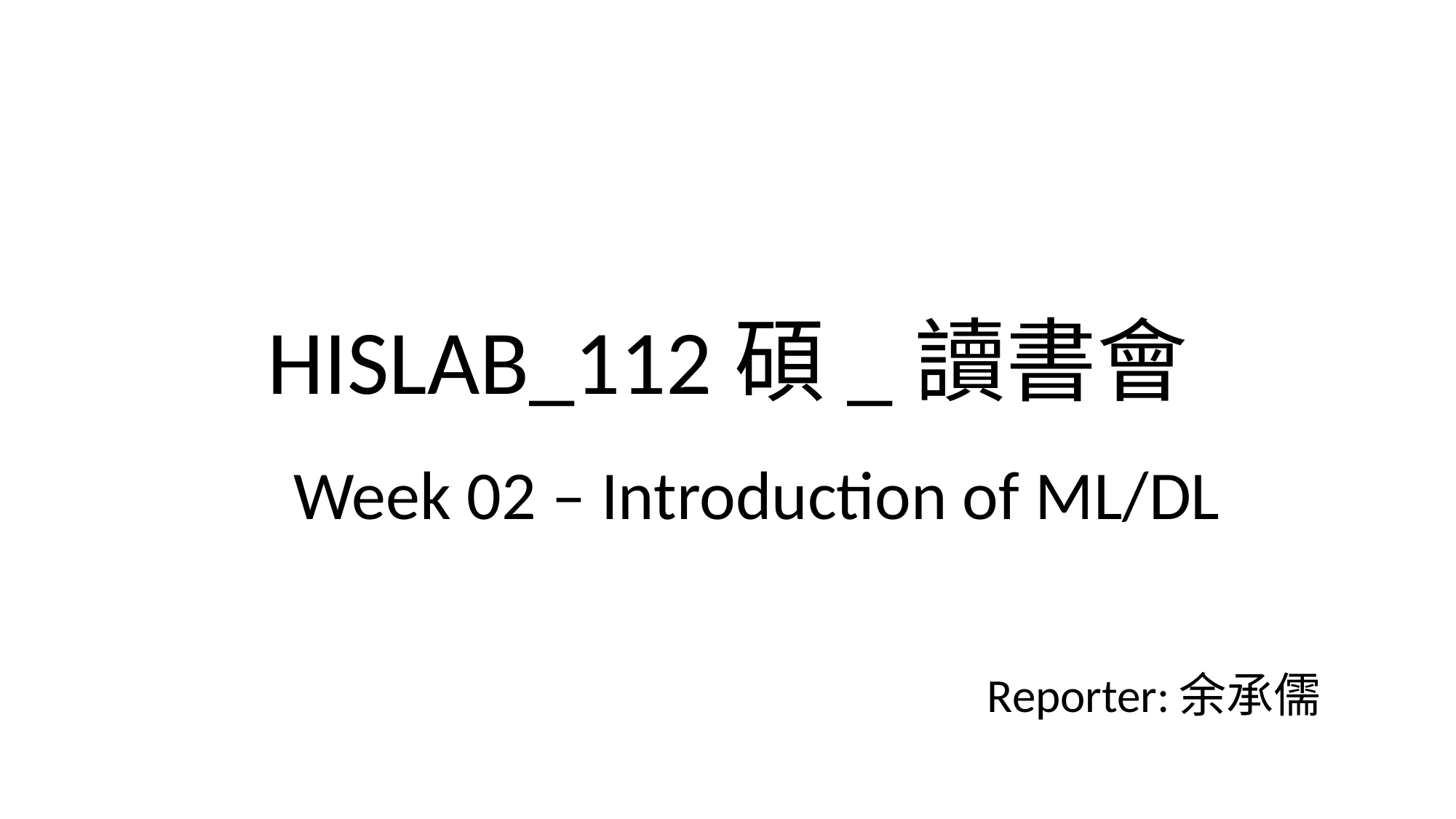

# HISLAB_112碩_讀書會
Week 02 – Introduction of ML/DL

Reporter:余承儒